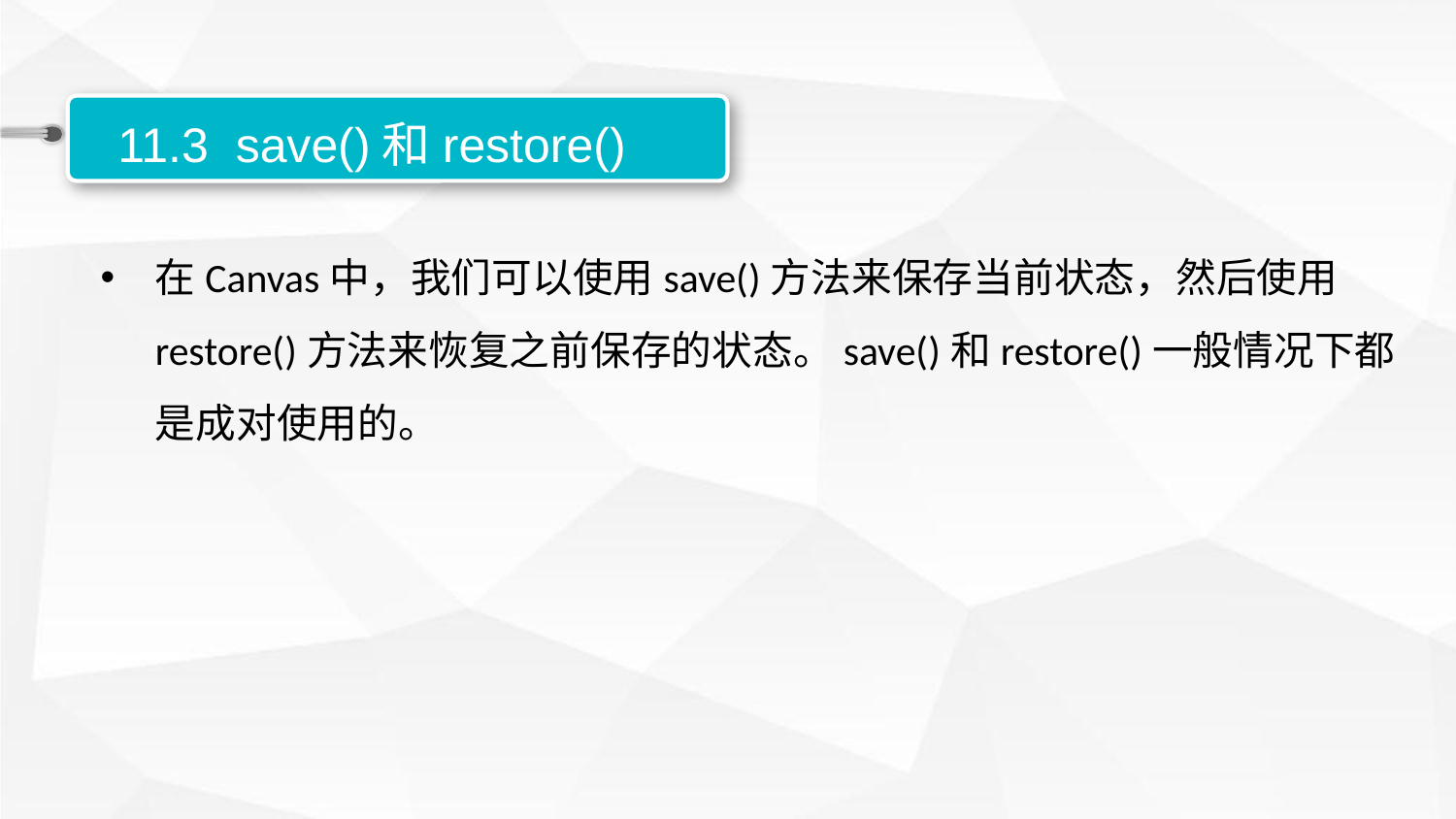

11.3  save()和restore()

在Canvas中，我们可以使用save()方法来保存当前状态，然后使用restore()方法来恢复之前保存的状态。save()和restore()一般情况下都是成对使用的。